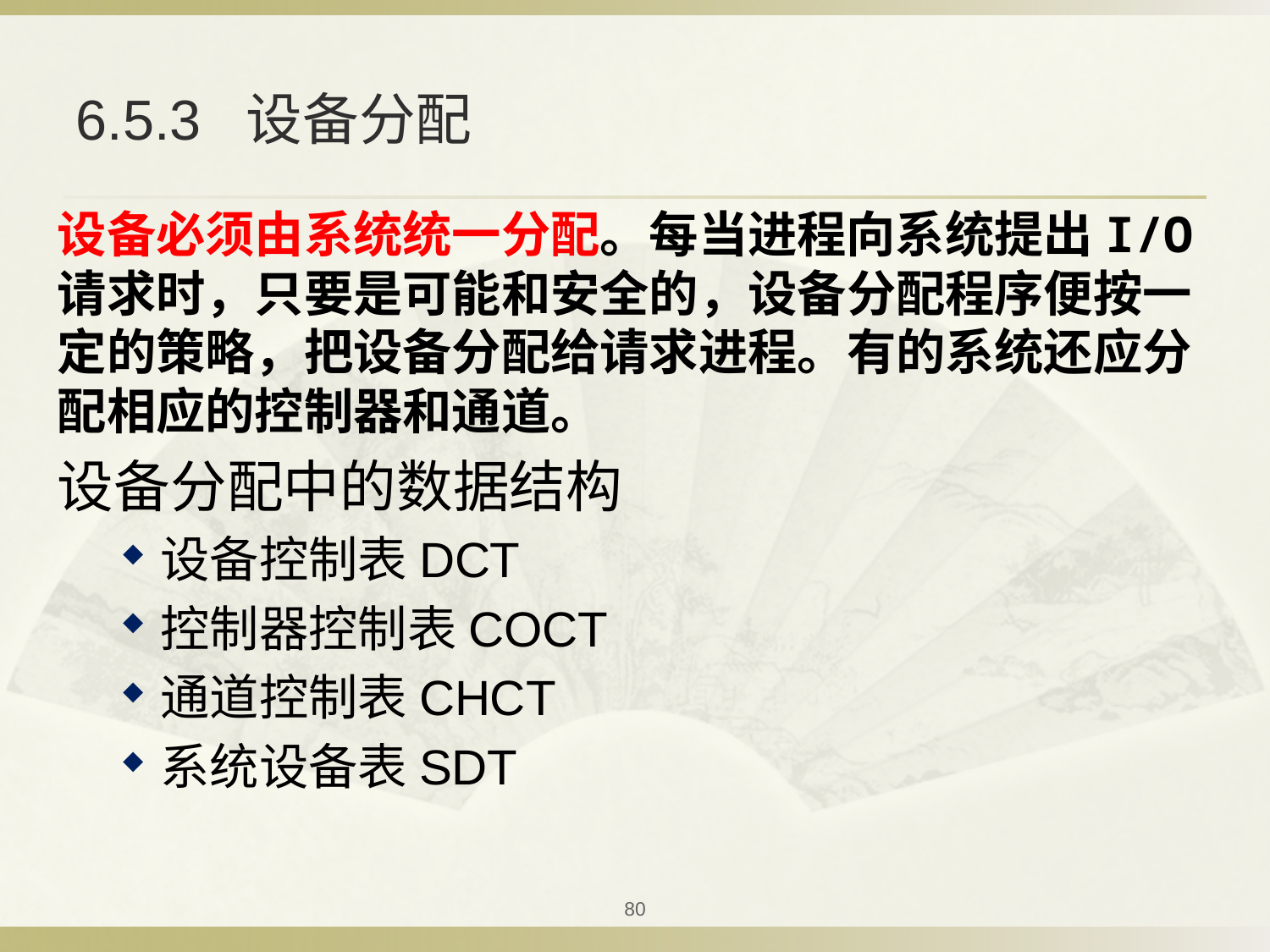

# 6.5.3  设备分配
设备必须由系统统一分配。每当进程向系统提出I/O请求时，只要是可能和安全的，设备分配程序便按一定的策略，把设备分配给请求进程。有的系统还应分配相应的控制器和通道。
设备分配中的数据结构
设备控制表DCT
控制器控制表COCT
通道控制表CHCT
系统设备表SDT

80